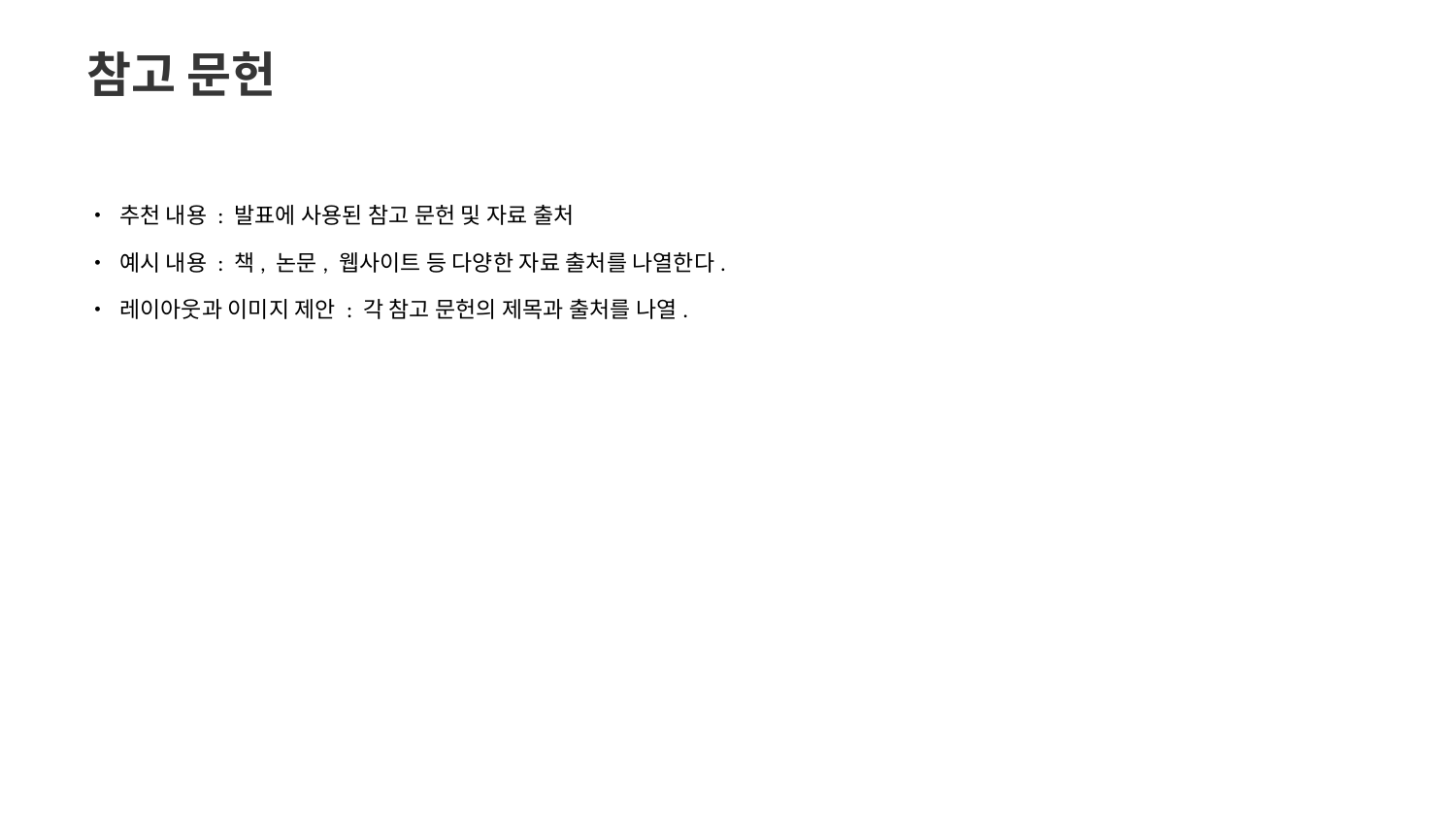

참고 문헌
• 추천 내용 : 발표에 사용된 참고 문헌 및 자료 출처
• 예시 내용 : 책, 논문, 웹사이트 등 다양한 자료 출처를 나열한다.
• 레이아웃과 이미지 제안 : 각 참고 문헌의 제목과 출처를 나열.